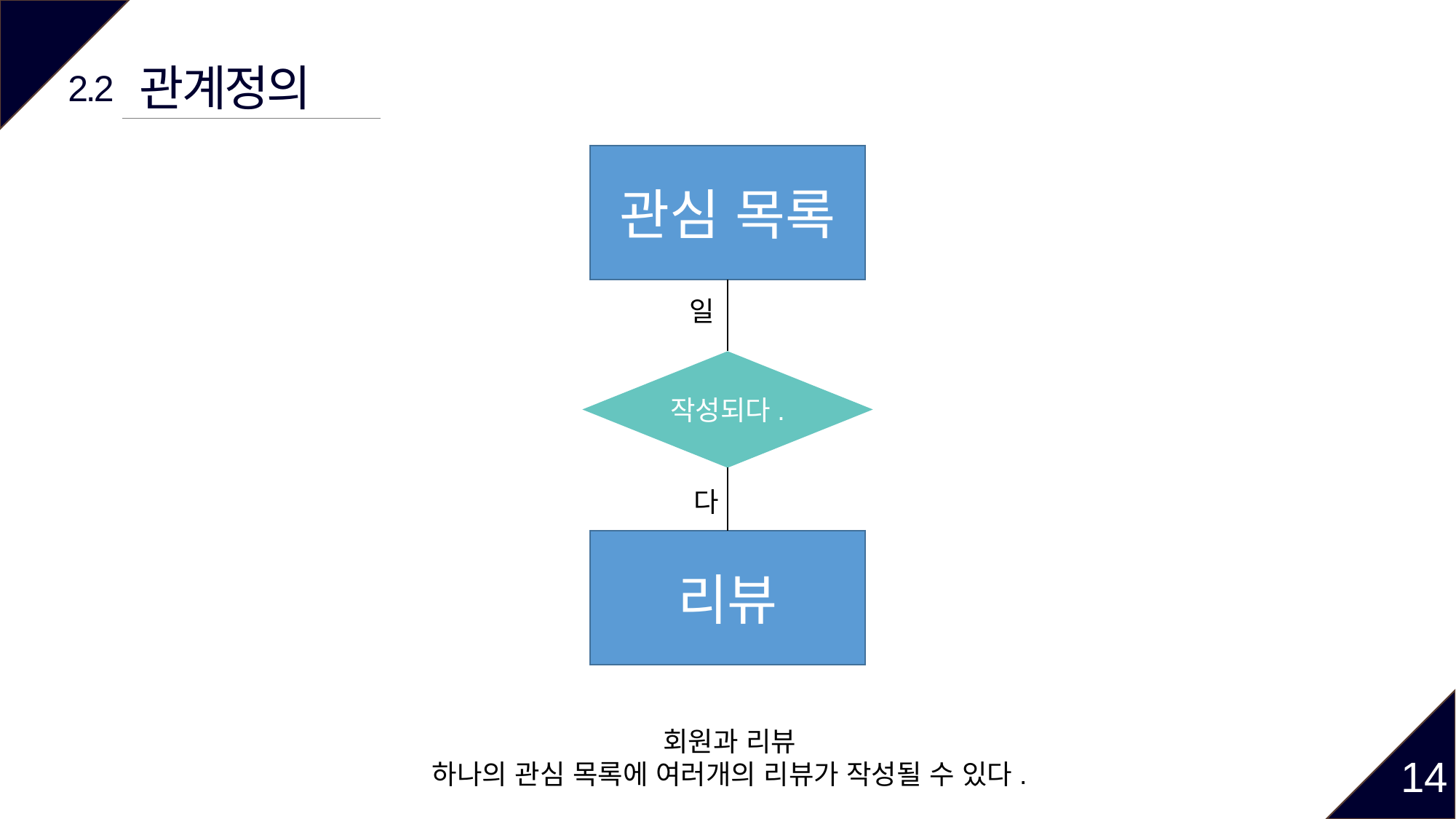

관계정의
2.2
관심 목록
일
작성되다.
다
리뷰
회원과 리뷰
하나의 관심 목록에 여러개의 리뷰가 작성될 수 있다.
14